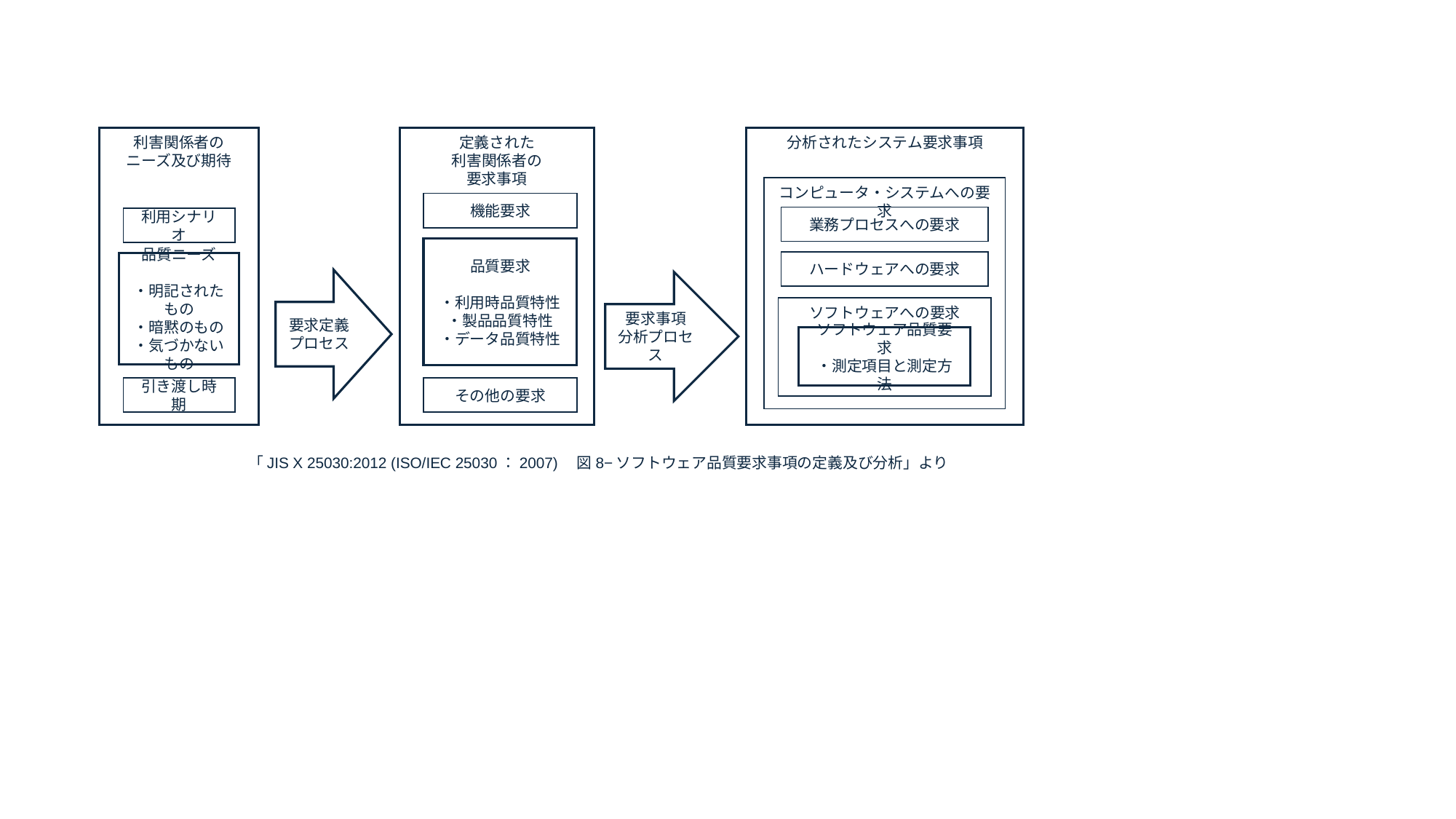

利害関係者の
ニーズ及び期待
定義された
利害関係者の
要求事項

分析されたシステム要求事項

コンピュータ・システムへの要求
機能要求
業務プロセスへの要求
利用シナリオ
品質要求

・利用時品質特性
・製品品質特性
・データ品質特性
ハードウェアへの要求
品質ニーズ

・明記されたもの
・暗黙のもの
・気づかないもの
要求定義
プロセス
要求事項
分析プロセス
ソフトウェアへの要求
ソフトウェア品質要求
・測定項目と測定方法
引き渡し時期
その他の要求
「JIS X 25030:2012 (ISO/IEC 25030：2007)　図8−ソフトウェア品質要求事項の定義及び分析」より